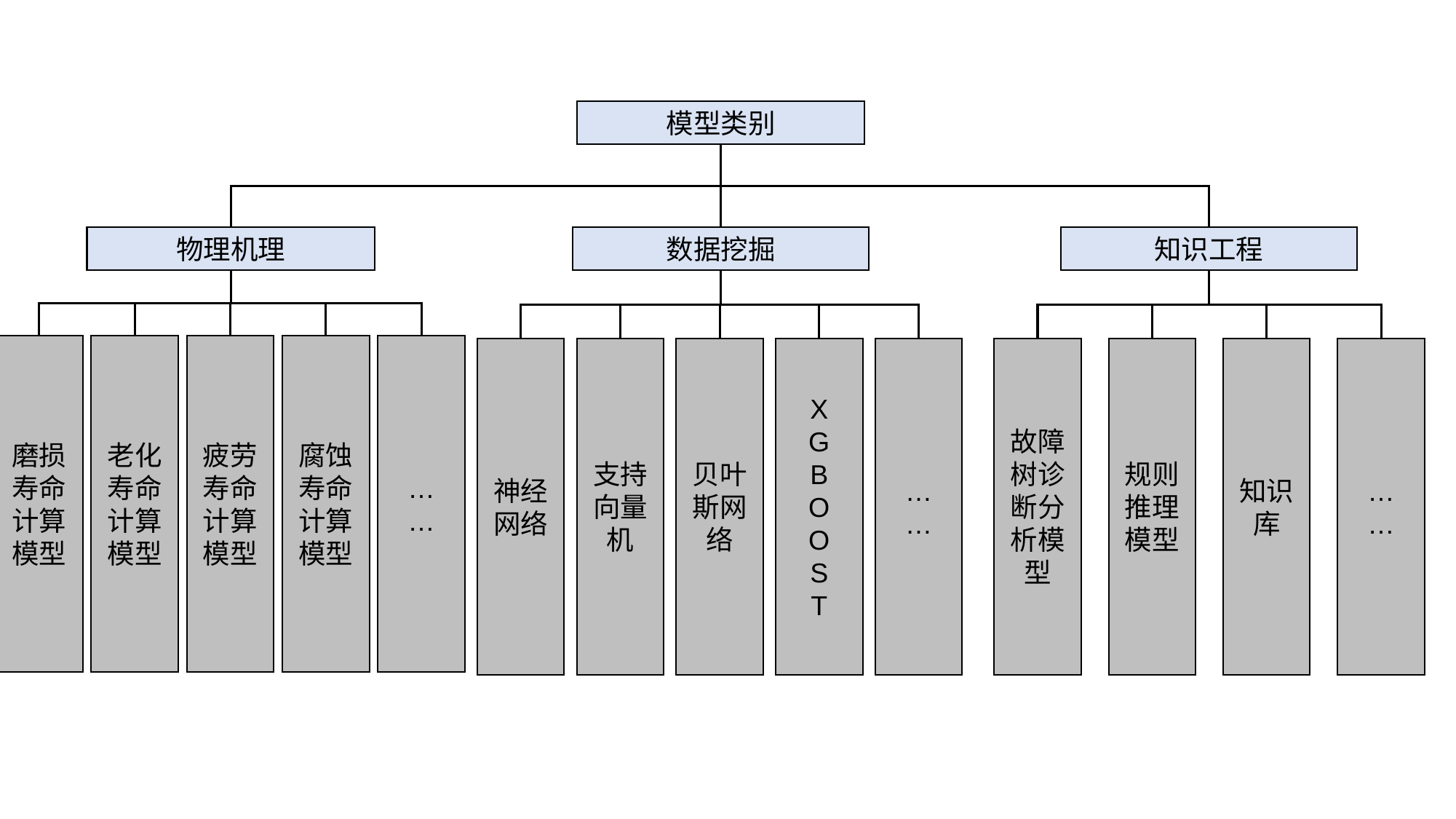

模型类别
物理机理
知识工程
数据挖掘
老化寿命计算模型
疲劳寿命计算模型
腐蚀寿命计算模型
…
…
磨损寿命计算模型
神经网络
支持向量机
贝叶斯网络
X
G
B
O
O
S
T
…
…
故障树诊断分析模型
规则推理模型
知识库
…
…